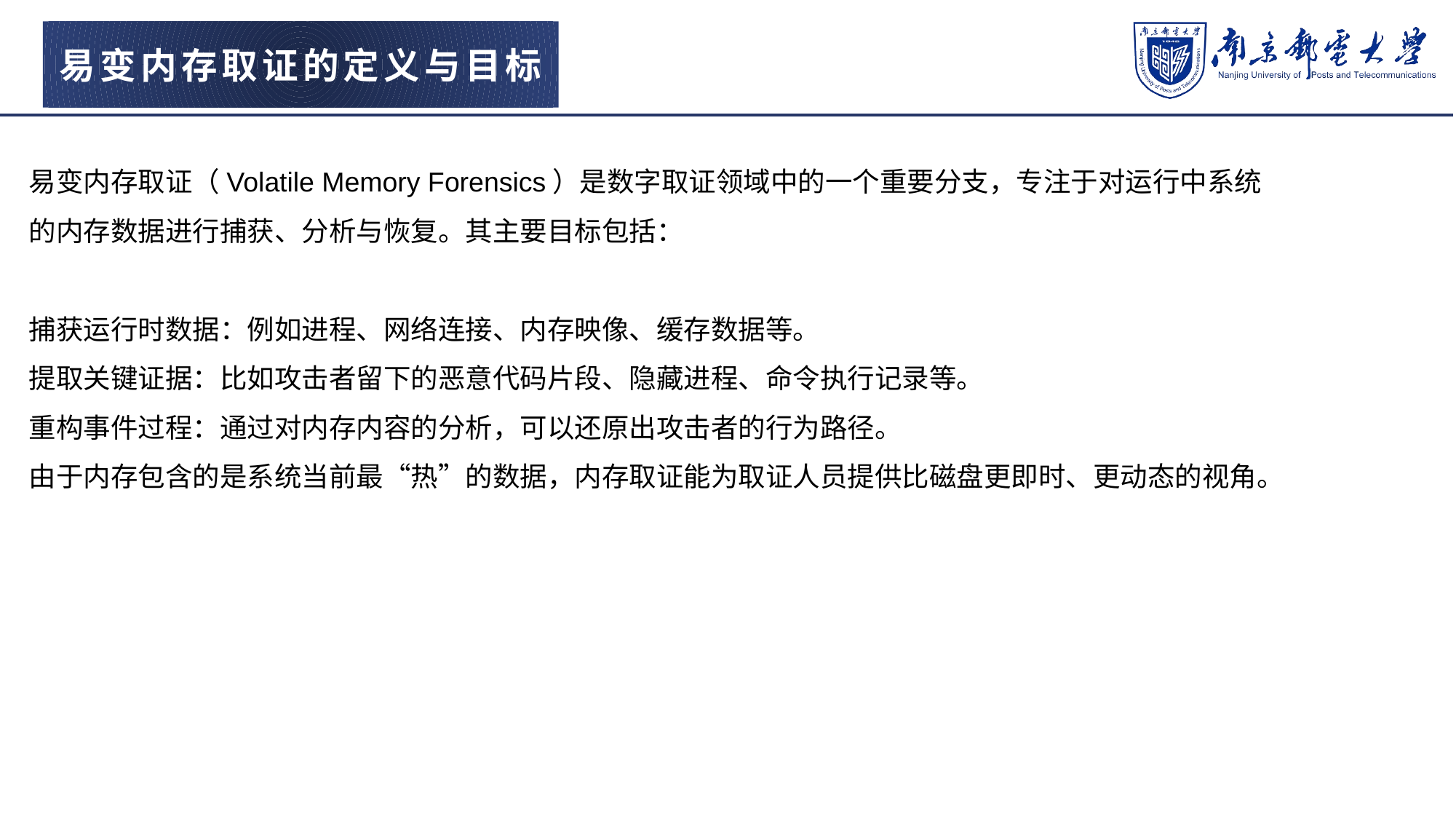

易变内存取证的定义与目标
易变内存取证（Volatile Memory Forensics）是数字取证领域中的一个重要分支，专注于对运行中系统的内存数据进行捕获、分析与恢复。其主要目标包括：

捕获运行时数据：例如进程、网络连接、内存映像、缓存数据等。
提取关键证据：比如攻击者留下的恶意代码片段、隐藏进程、命令执行记录等。
重构事件过程：通过对内存内容的分析，可以还原出攻击者的行为路径。
由于内存包含的是系统当前最“热”的数据，内存取证能为取证人员提供比磁盘更即时、更动态的视角。
5